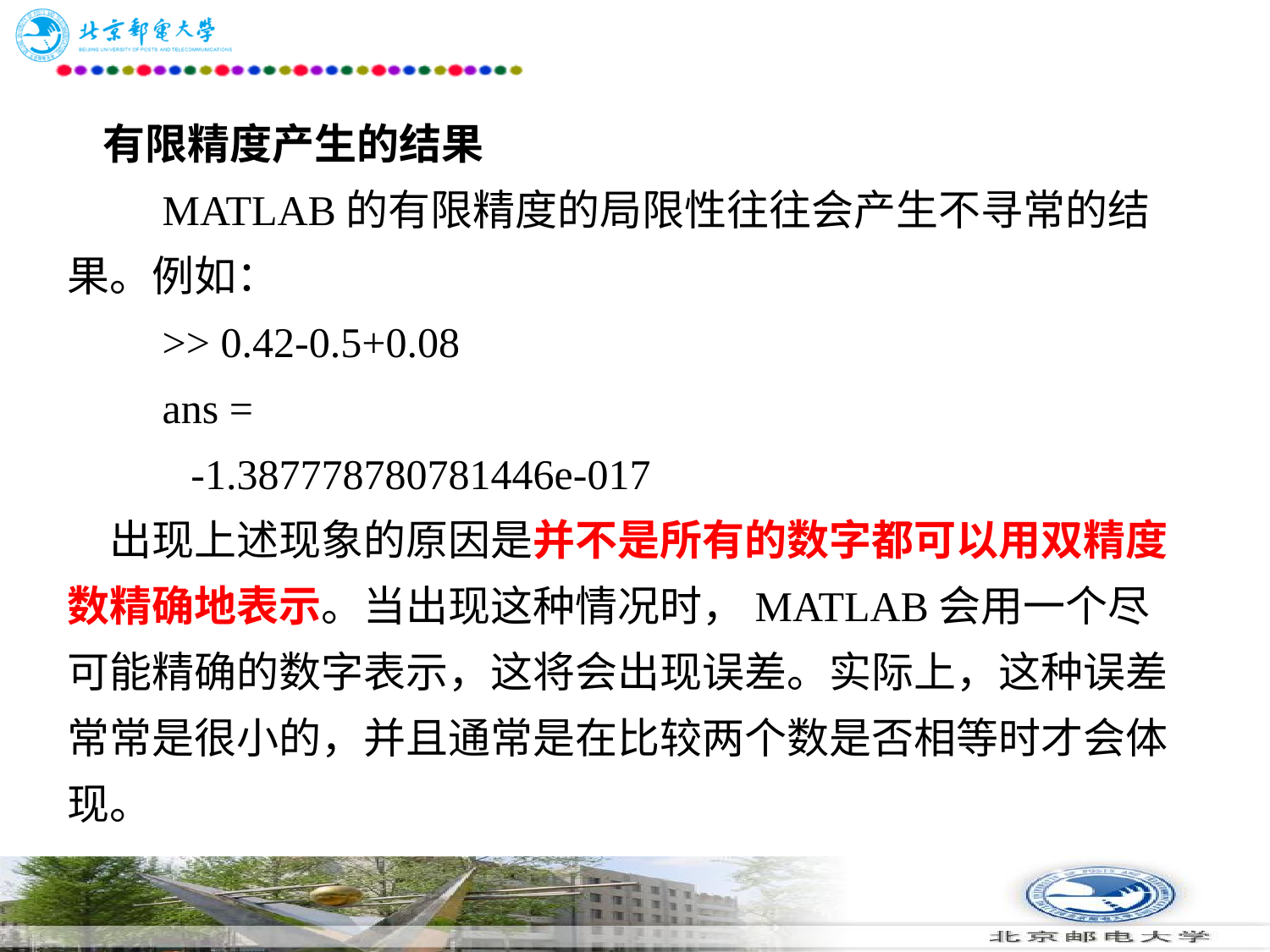

# 有限精度产生的结果 　　MATLAB的有限精度的局限性往往会产生不寻常的结果。例如： 　　>> 0.42-0.5+0.08 　　ans = 　　   -1.387778780781446e-017 　出现上述现象的原因是并不是所有的数字都可以用双精度数精确地表示。当出现这种情况时，MATLAB会用一个尽可能精确的数字表示，这将会出现误差。实际上，这种误差常常是很小的，并且通常是在比较两个数是否相等时才会体现。